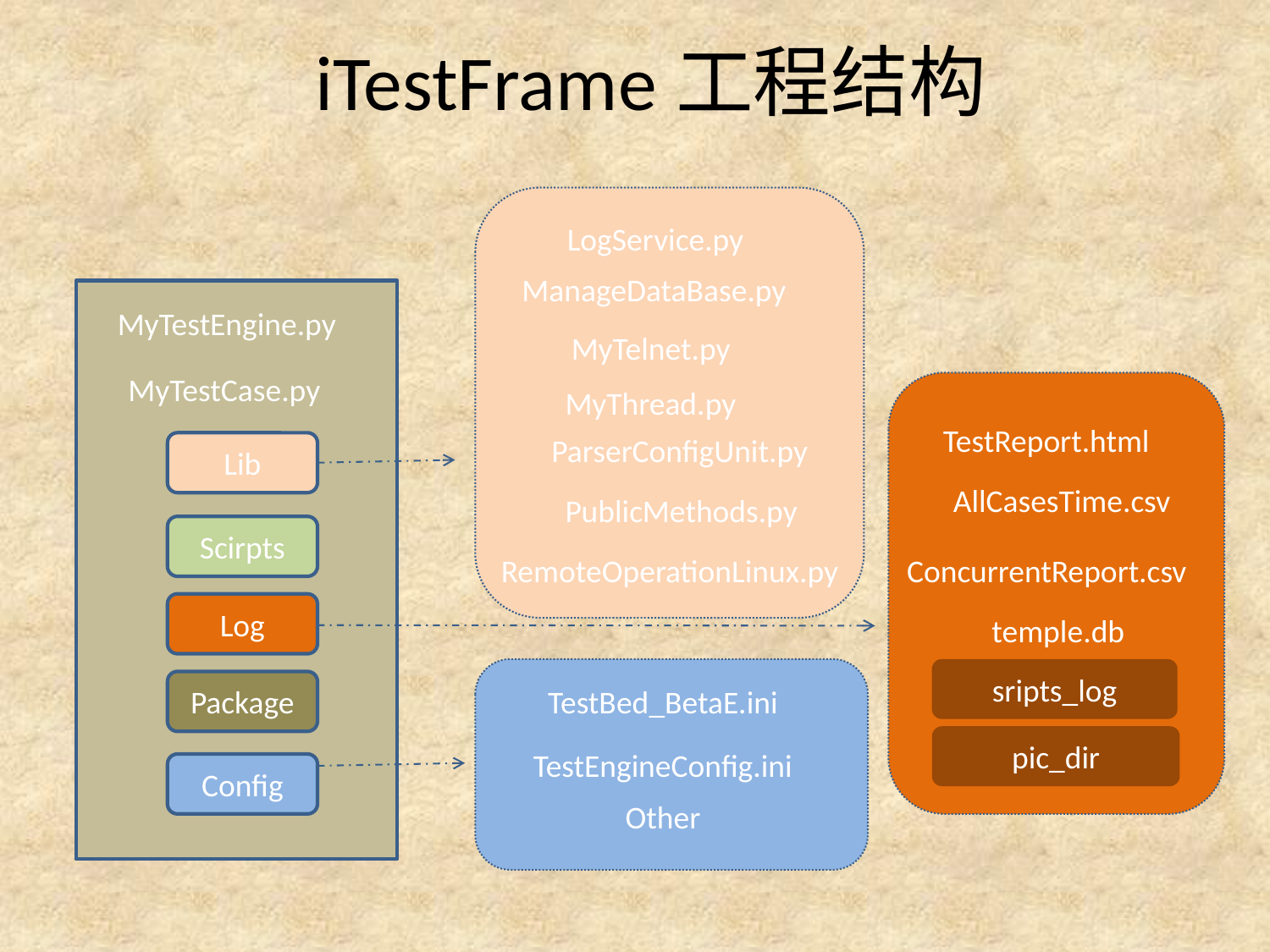

# iTestFrame工程结构

LogService.py
ManageDataBase.py

MyTestEngine.py
MyTelnet.py
MyTestCase.py

MyThread.py
 TestReport.html
ParserConfigUnit.py
Lib
 AllCasesTime.csv
PublicMethods.py
Scirpts
ConcurrentReport.csv
RemoteOperationLinux.py
Log
 temple.db

sripts_log
Package
TestBed_BetaE.ini
pic_dir
TestEngineConfig.ini
Config
Other